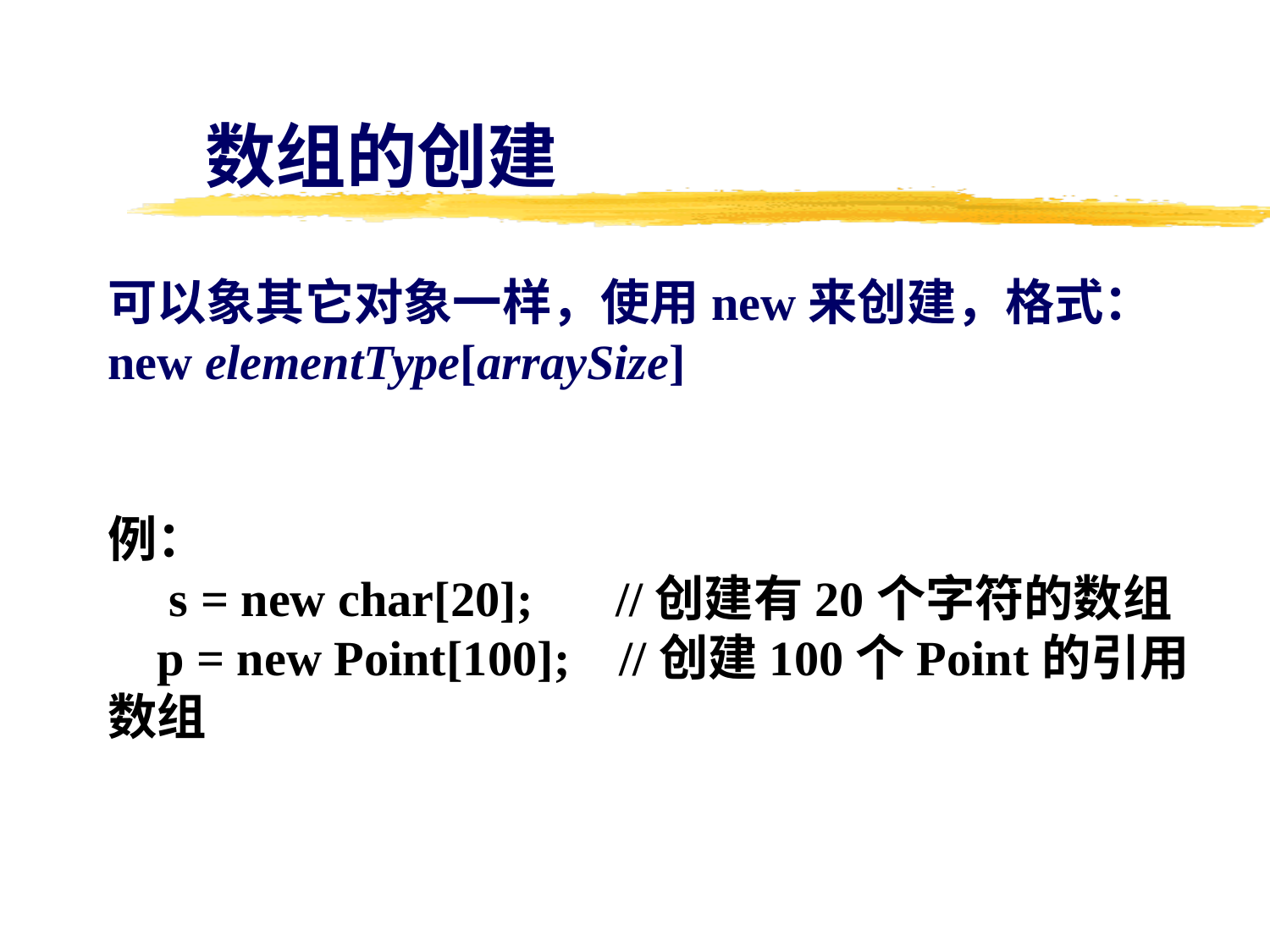

数组的创建
可以象其它对象一样，使用new来创建，格式：
new elementType[arraySize]

例：
     s = new char[20]; 	//创建有20个字符的数组
    p = new Point[100];    //创建100个Point的引用数组

36